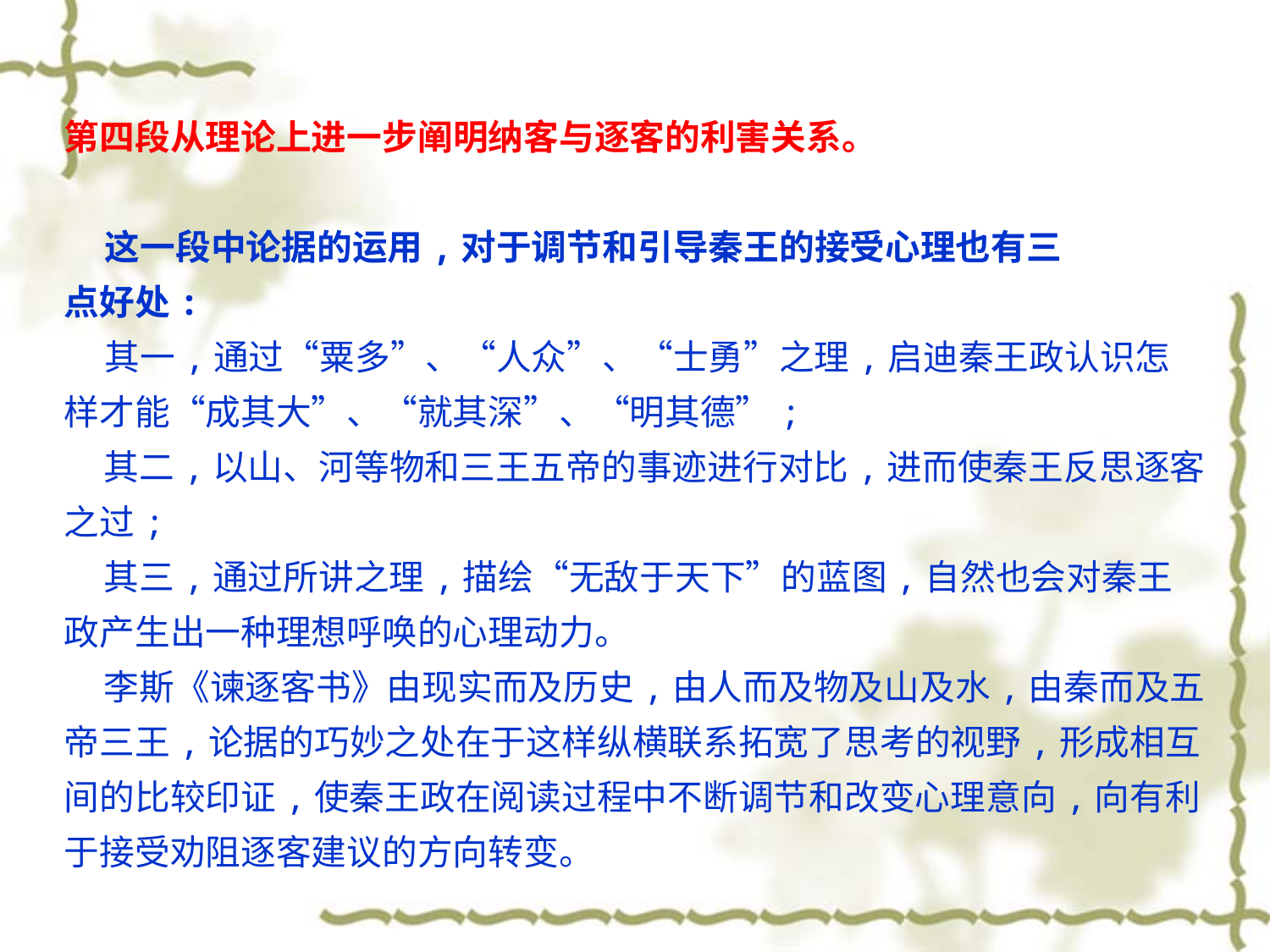

第四段从理论上进一步阐明纳客与逐客的利害关系。

    这一段中论据的运用,对于调节和引导秦王的接受心理也有三
点好处:
    其一,通过“粟多”、“人众”、“士勇”之理,启迪秦王政认识怎样才能“成其大”、“就其深”、“明其德”;
    其二,以山、河等物和三王五帝的事迹进行对比,进而使秦王反思逐客之过;
    其三,通过所讲之理,描绘“无敌于天下”的蓝图,自然也会对秦王政产生出一种理想呼唤的心理动力。
    李斯《谏逐客书》由现实而及历史,由人而及物及山及水,由秦而及五帝三王,论据的巧妙之处在于这样纵横联系拓宽了思考的视野,形成相互间的比较印证,使秦王政在阅读过程中不断调节和改变心理意向,向有利于接受劝阻逐客建议的方向转变。